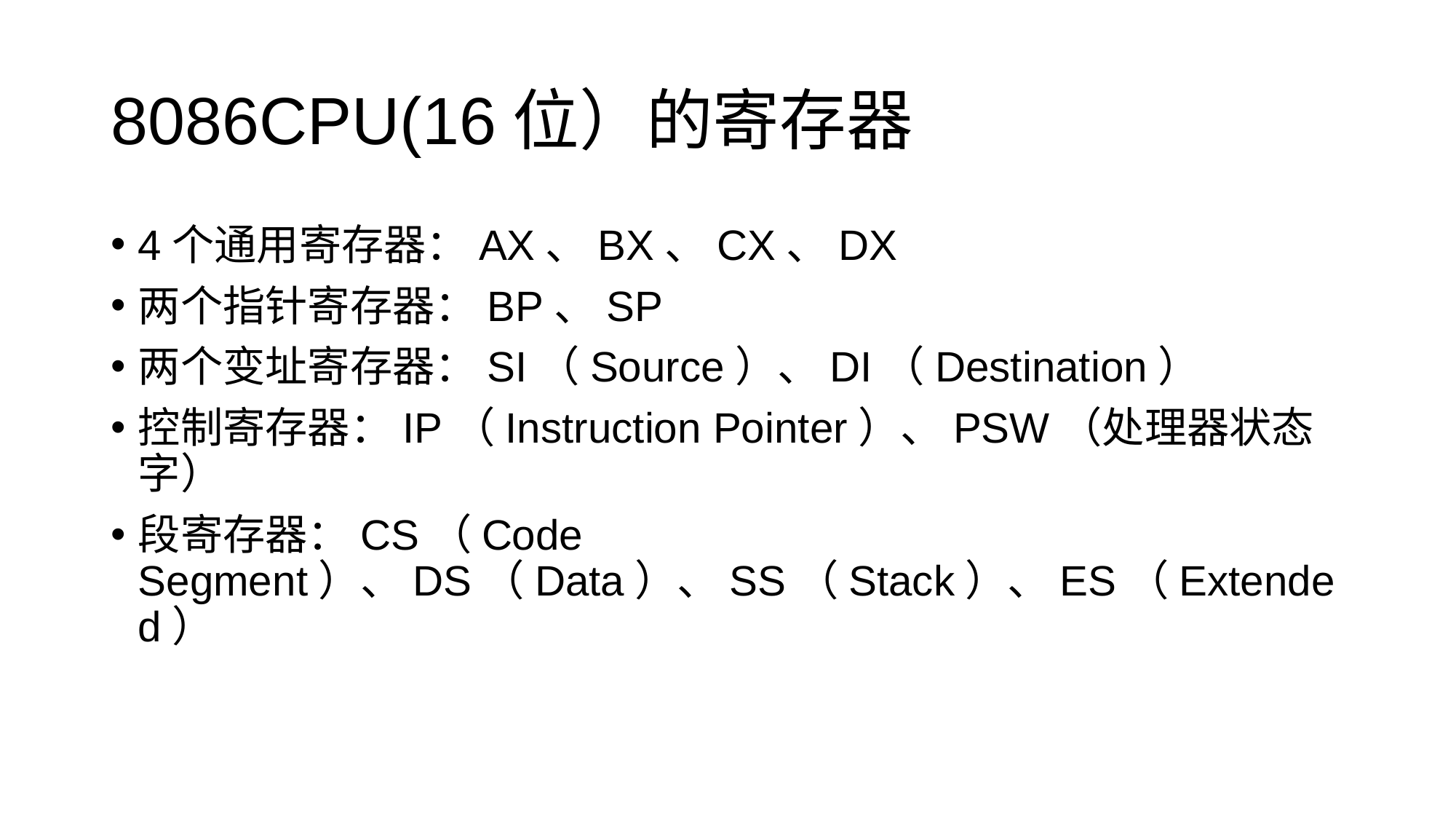

# 8086CPU(16位）的寄存器
4个通用寄存器：AX、BX、CX、DX
两个指针寄存器：BP、SP
两个变址寄存器：SI（Source）、DI（Destination）
控制寄存器：IP（Instruction Pointer）、PSW（处理器状态字）
段寄存器：CS（Code Segment）、DS（Data）、SS（Stack）、ES（Extended）